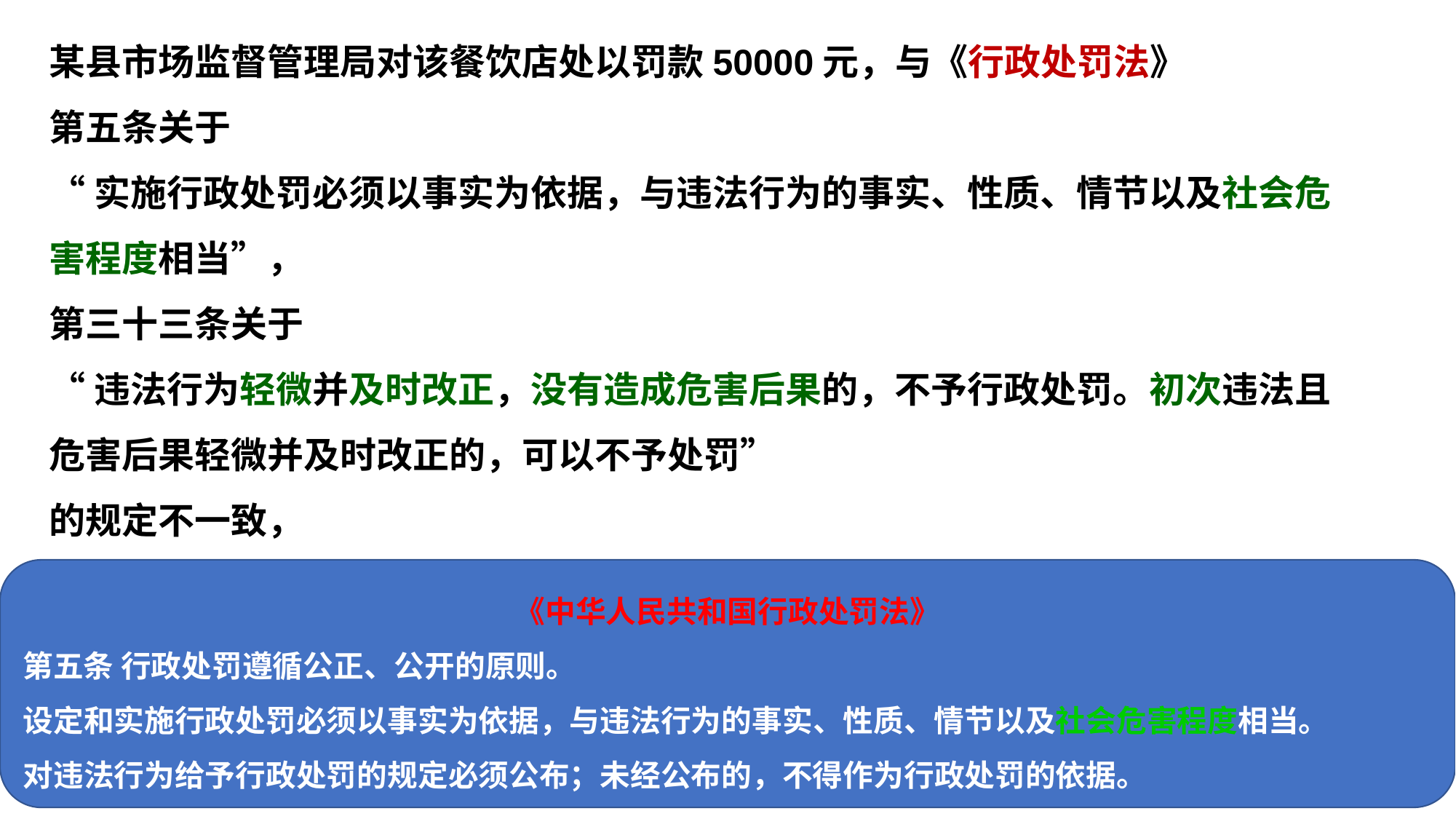

某县市场监督管理局对该餐饮店处以罚款50000元，与《行政处罚法》
第五条关于
“实施行政处罚必须以事实为依据，与违法行为的事实、性质、情节以及社会危害程度相当”，
第三十三条关于
“违法行为轻微并及时改正，没有造成危害后果的，不予行政处罚。初次违法且危害后果轻微并及时改正的，可以不予处罚”
的规定不一致，
《中华人民共和国行政处罚法》
第五条 行政处罚遵循公正、公开的原则。
设定和实施行政处罚必须以事实为依据，与违法行为的事实、性质、情节以及社会危害程度相当。
对违法行为给予行政处罚的规定必须公布；未经公布的，不得作为行政处罚的依据。